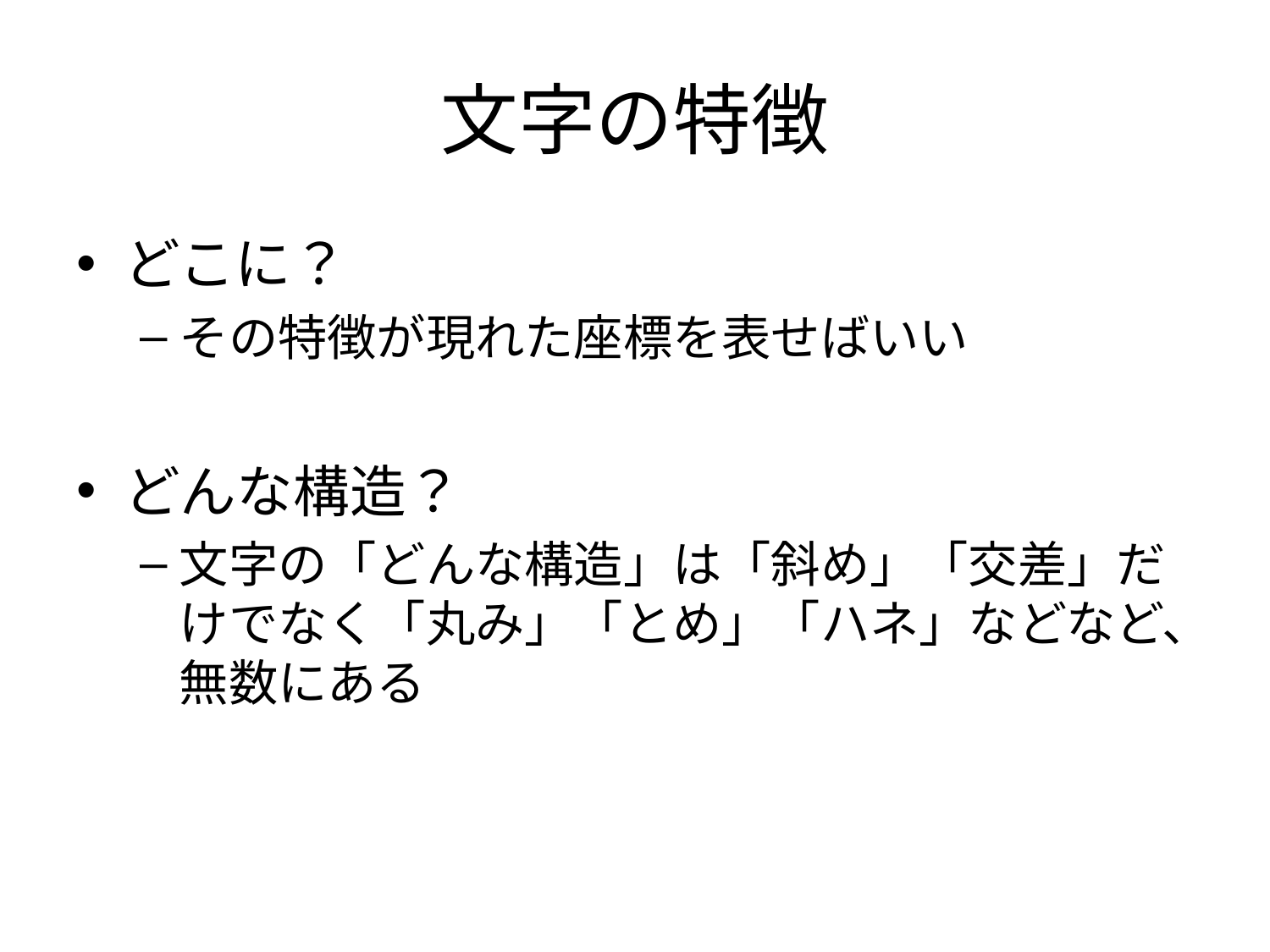

# 文字の特徴
どこに？
その特徴が現れた座標を表せばいい

どんな構造？
文字の「どんな構造」は「斜め」「交差」だけでなく「丸み」「とめ」「ハネ」などなど、無数にある